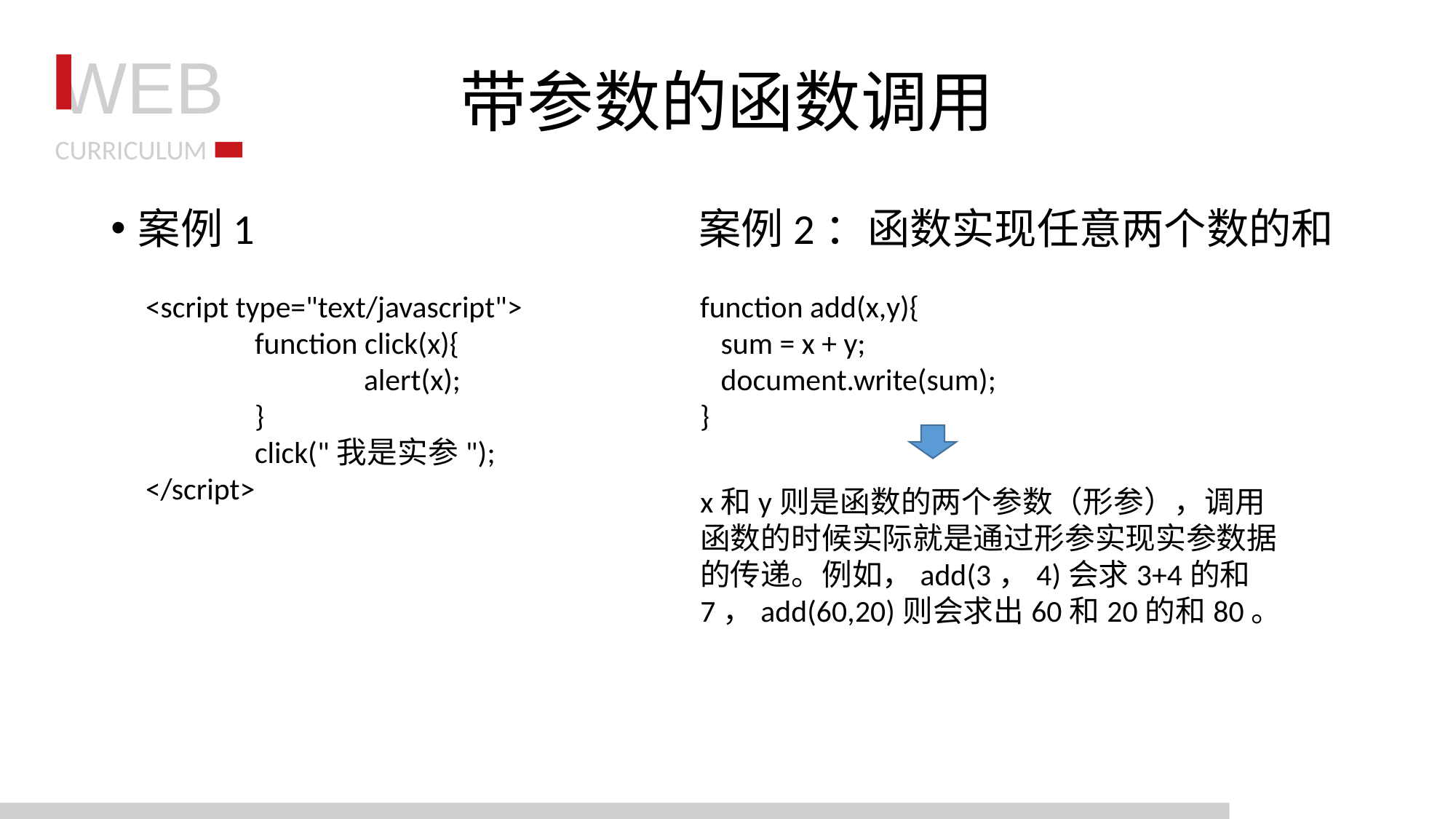

# 带参数的函数调用
案例1                                             案例2：函数实现任意两个数的和
<script type="text/javascript">
	function click(x){
		alert(x);
	}
	click("我是实参");
</script>
function add(x,y){
   sum = x + y;
   document.write(sum);
}

x和y则是函数的两个参数（形参），调用函数的时候实际就是通过形参实现实参数据的传递。例如，add(3，4)会求3+4的和7，add(60,20)则会求出60和20的和80。